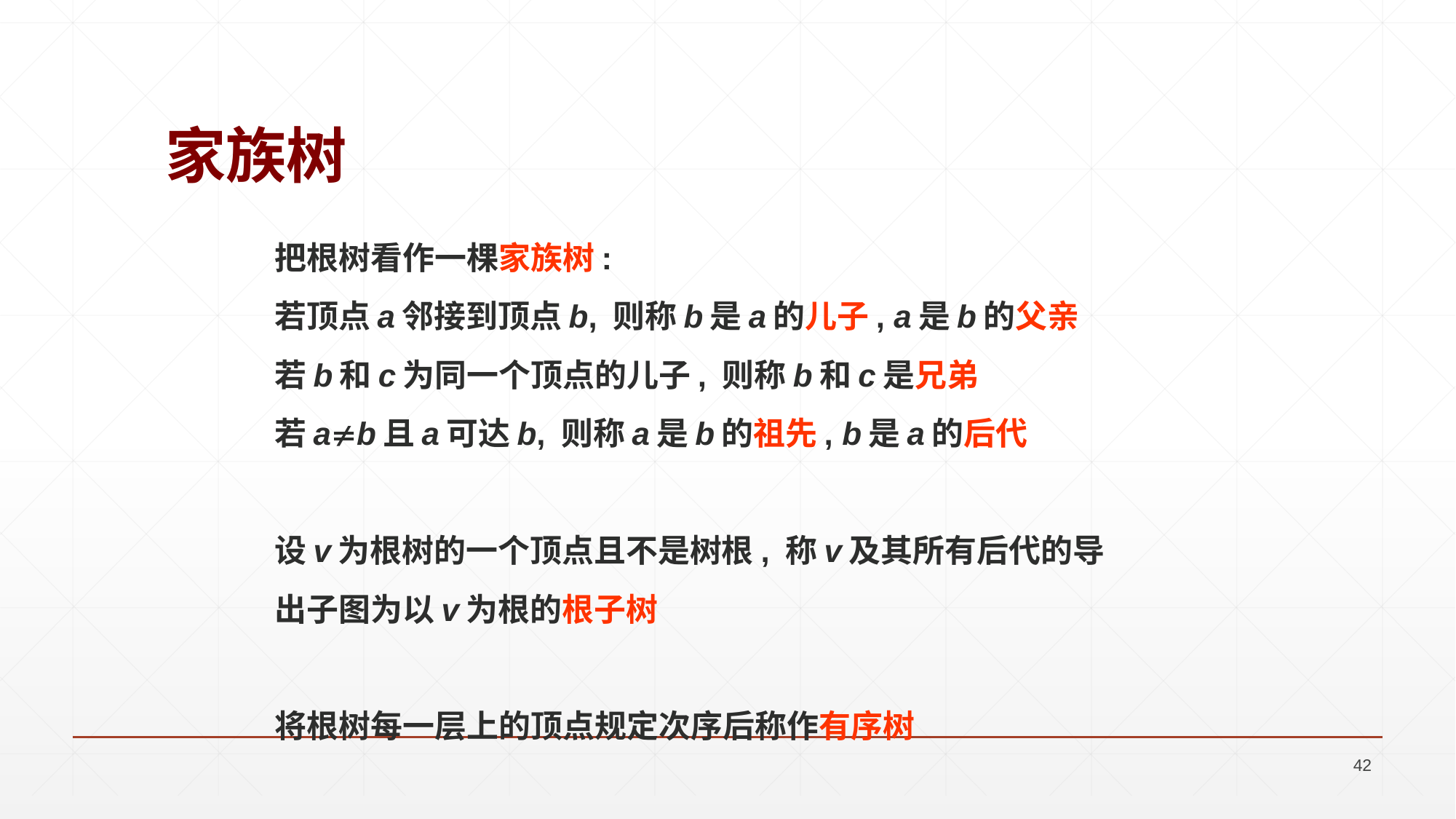

# 家族树
把根树看作一棵家族树:
若顶点a邻接到顶点b, 则称b是a的儿子, a是b的父亲
若b和c为同一个顶点的儿子, 则称b和c是兄弟
若a≠b且a可达b, 则称a是b的祖先, b是a的后代

设v为根树的一个顶点且不是树根, 称v及其所有后代的导
出子图为以v为根的根子树

将根树每一层上的顶点规定次序后称作有序树
42